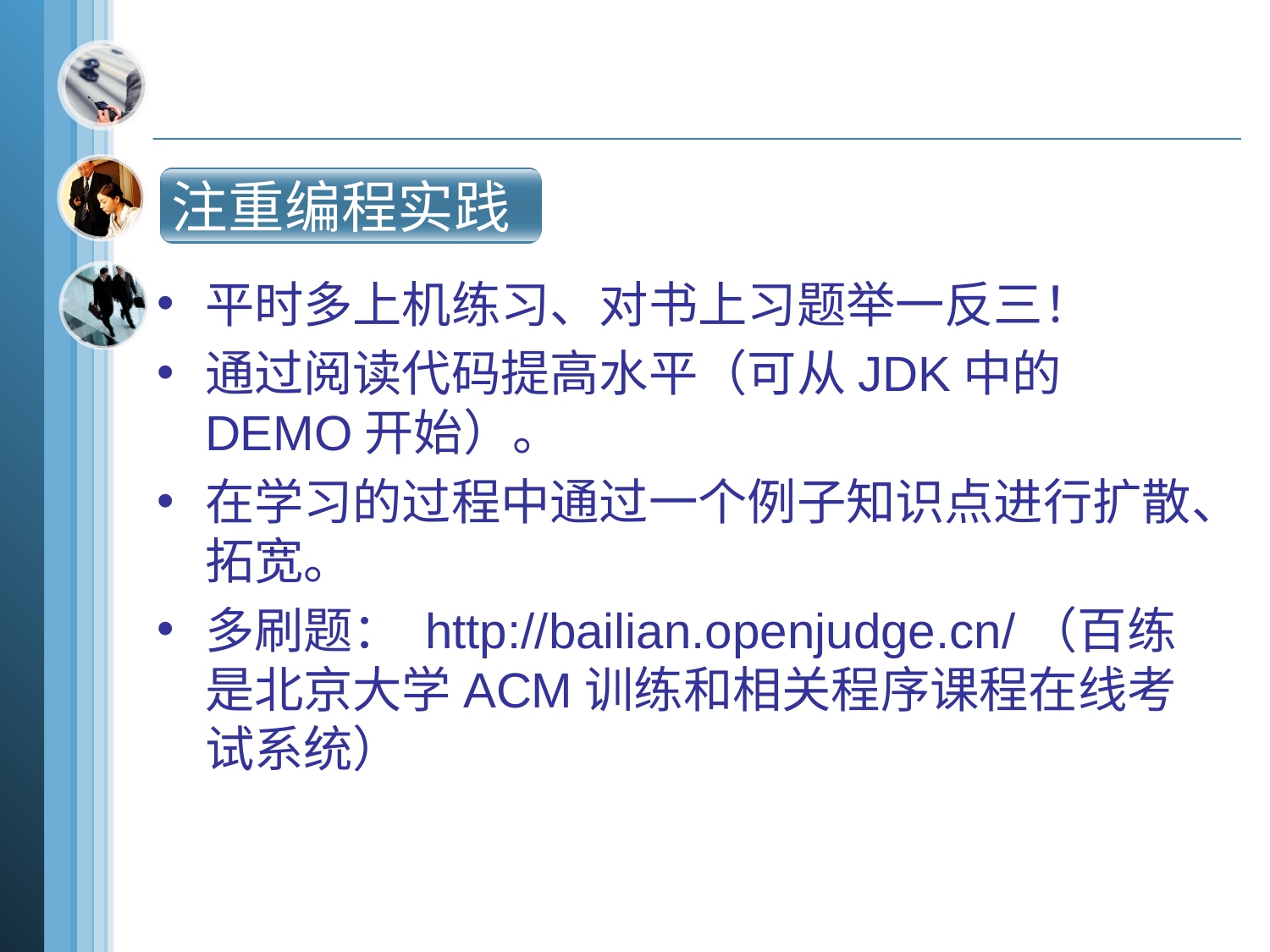

注重编程实践

平时多上机练习、对书上习题举一反三！
通过阅读代码提高水平（可从JDK中的DEMO开始）。
在学习的过程中通过一个例子知识点进行扩散、拓宽。
多刷题： http://bailian.openjudge.cn/（百练是北京大学ACM训练和相关程序课程在线考试系统）